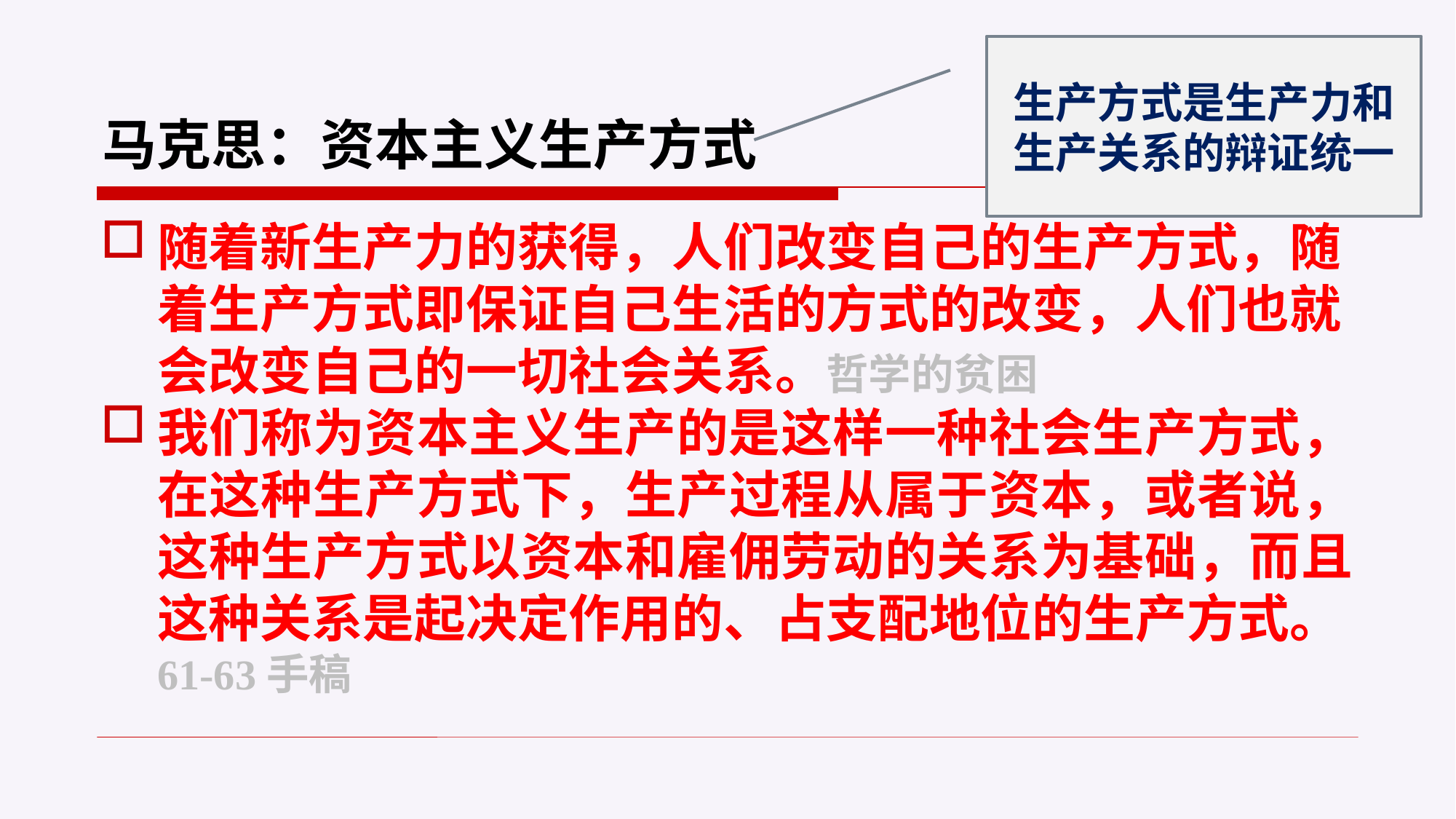

# 马克思：资本主义生产方式
生产方式是生产力和生产关系的辩证统一
随着新生产力的获得，人们改变自己的生产方式，随着生产方式即保证自己生活的方式的改变，人们也就会改变自己的一切社会关系。哲学的贫困
我们称为资本主义生产的是这样一种社会生产方式，在这种生产方式下，生产过程从属于资本，或者说，这种生产方式以资本和雇佣劳动的关系为基础，而且这种关系是起决定作用的、占支配地位的生产方式。61-63手稿